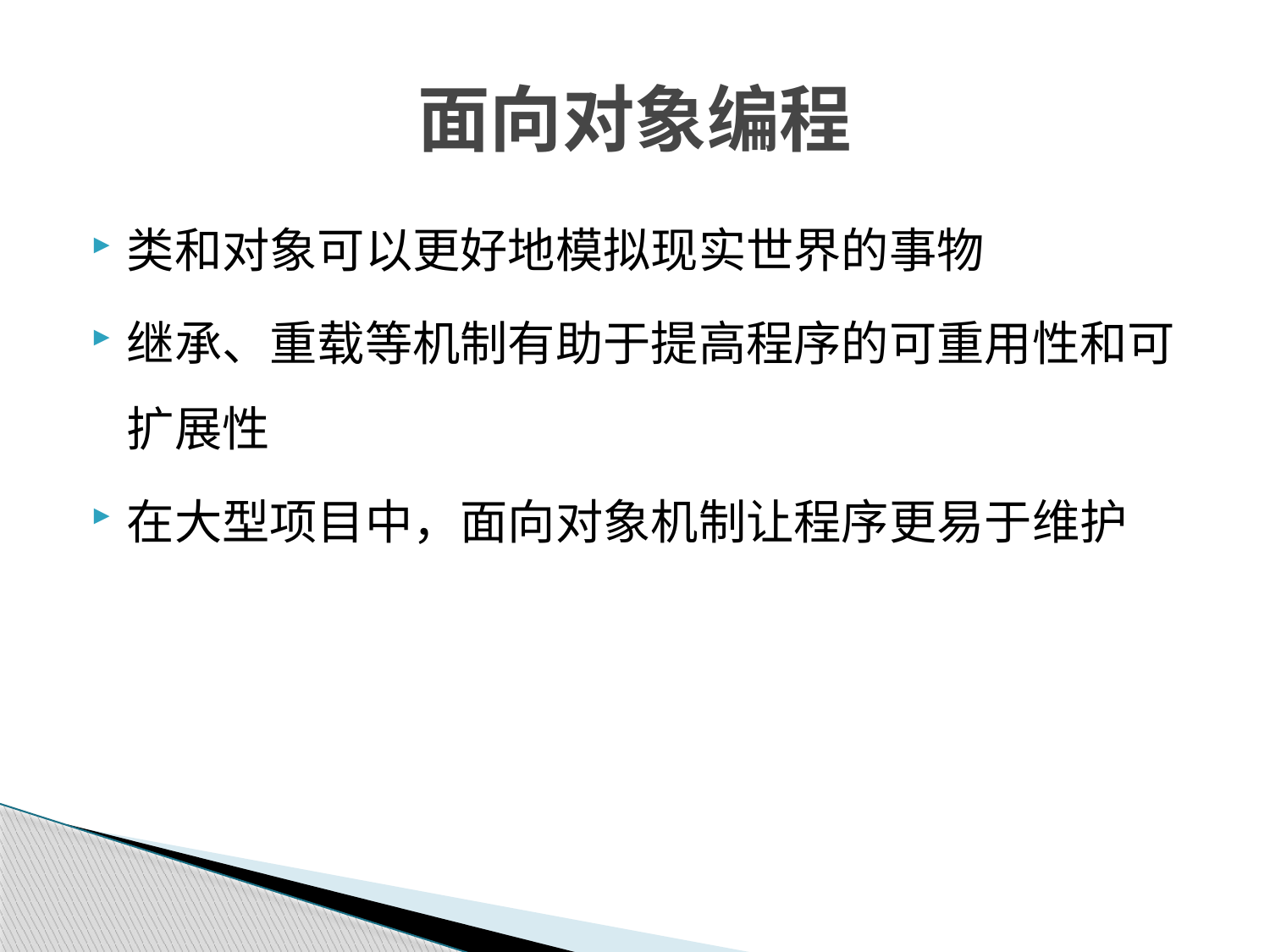

# 面向对象编程
类和对象可以更好地模拟现实世界的事物
继承、重载等机制有助于提高程序的可重用性和可扩展性
在大型项目中，面向对象机制让程序更易于维护